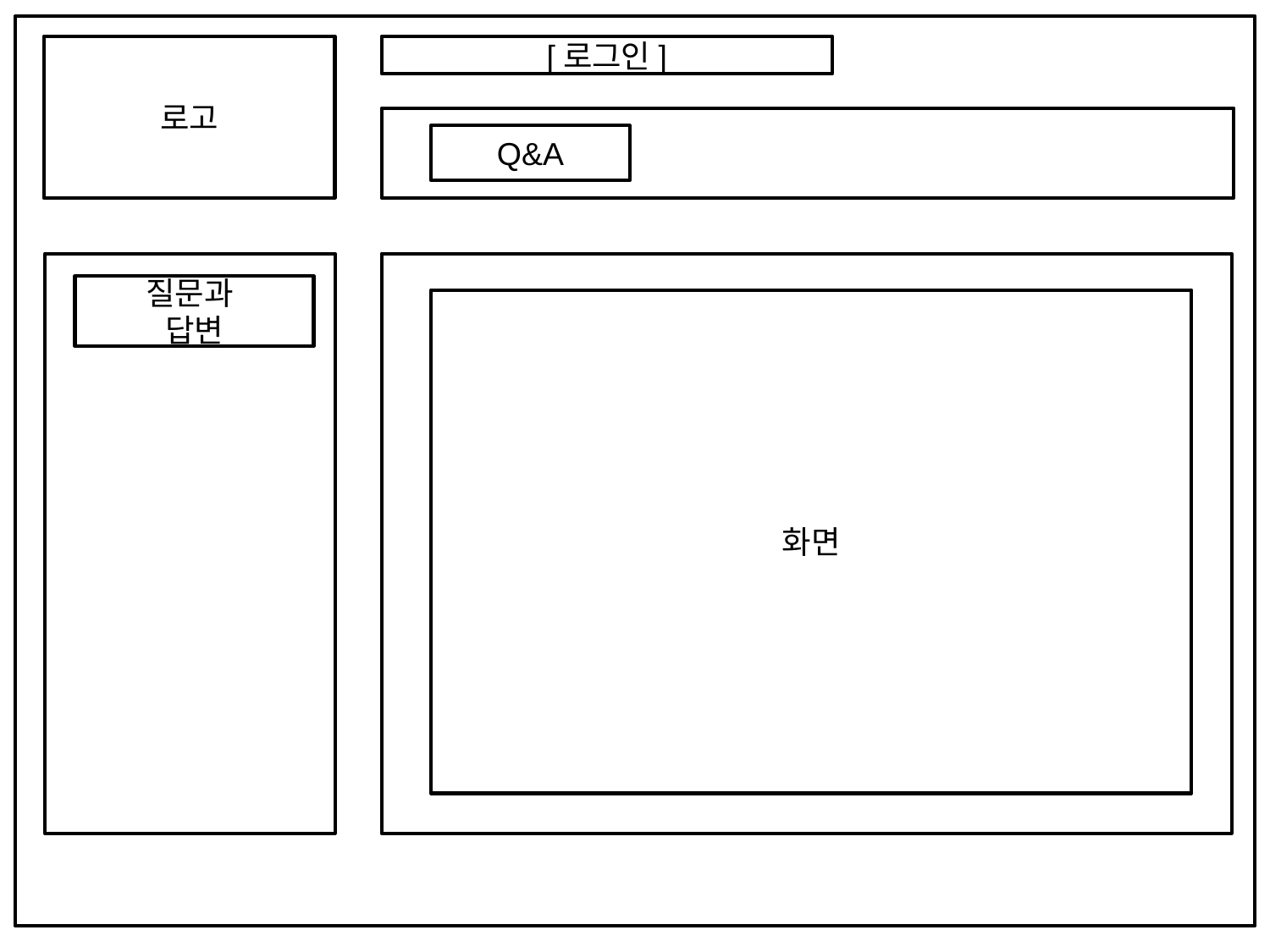

통합

로고
[로그인]
Q&A

Q&A

질문과
답변
화면